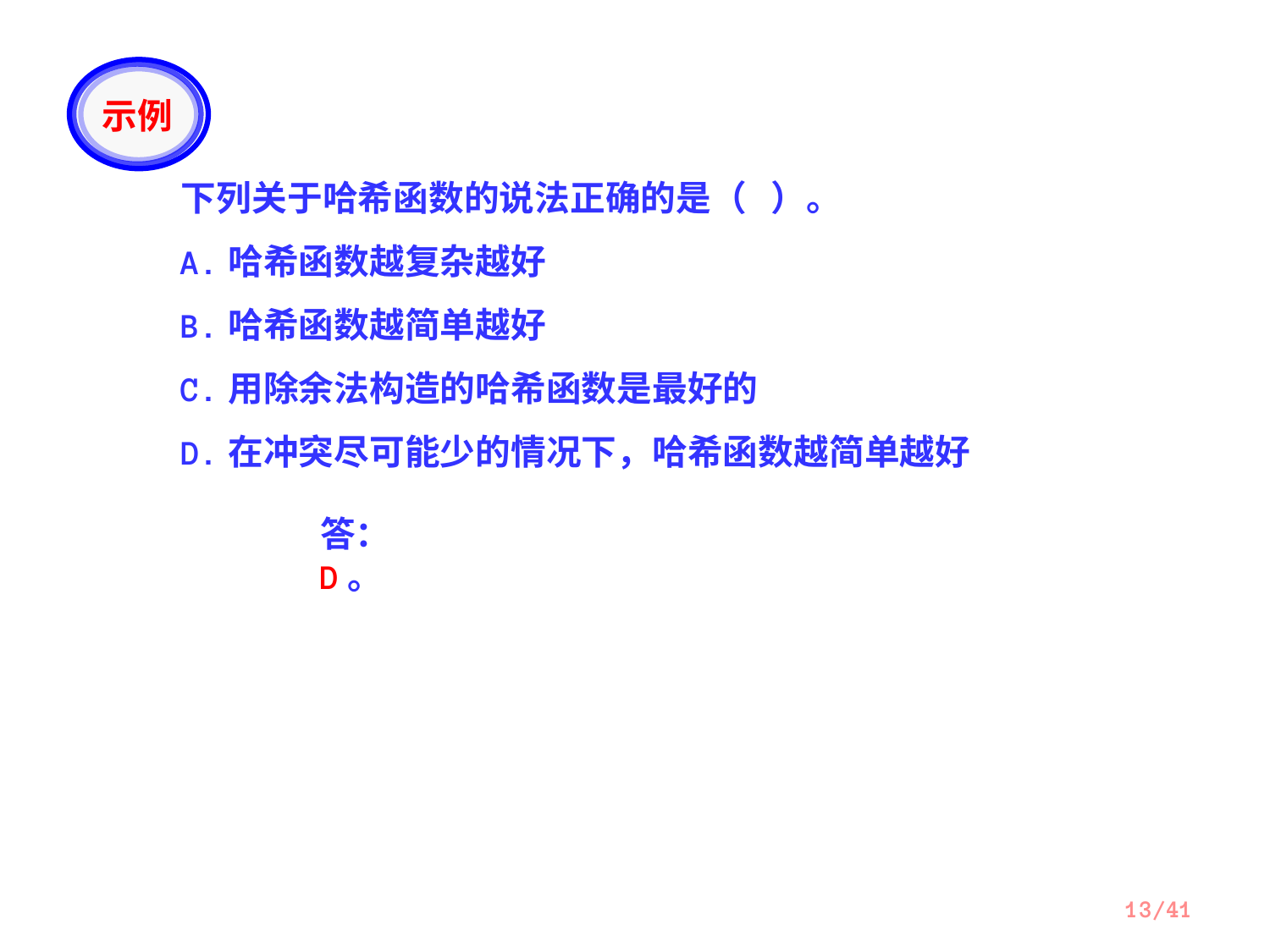

示例
下列关于哈希函数的说法正确的是（   ）。
A.哈希函数越复杂越好
B.哈希函数越简单越好
C.用除余法构造的哈希函数是最好的
D.在冲突尽可能少的情况下，哈希函数越简单越好
答：D。
13/41